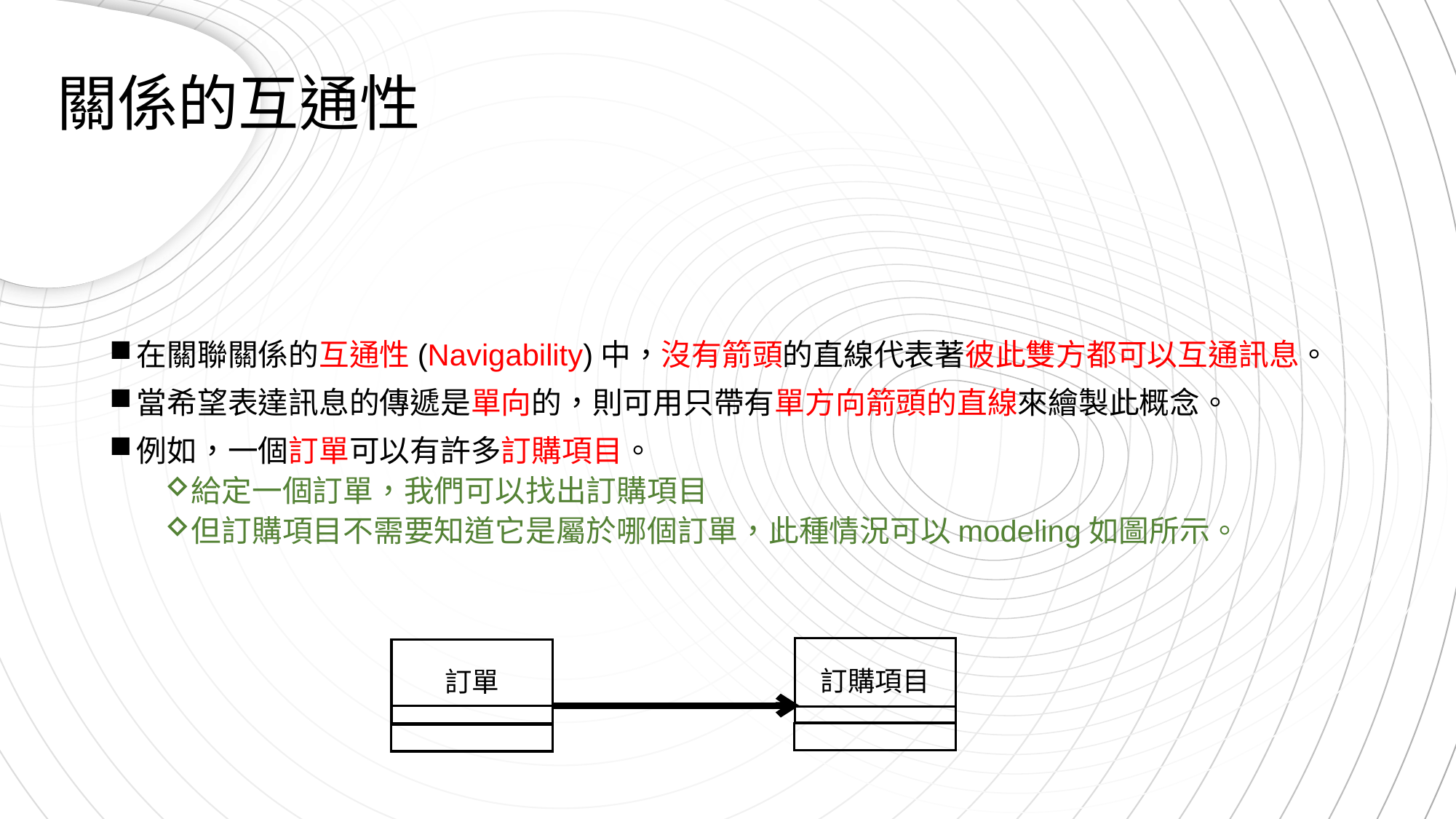

關係的互通性
在關聯關係的互通性(Navigability)中，沒有箭頭的直線代表著彼此雙方都可以互通訊息。
當希望表達訊息的傳遞是單向的，則可用只帶有單方向箭頭的直線來繪製此概念。
例如，一個訂單可以有許多訂購項目。
給定一個訂單，我們可以找出訂購項目
但訂購項目不需要知道它是屬於哪個訂單，此種情況可以modeling如圖所示。
訂購項目

訂單